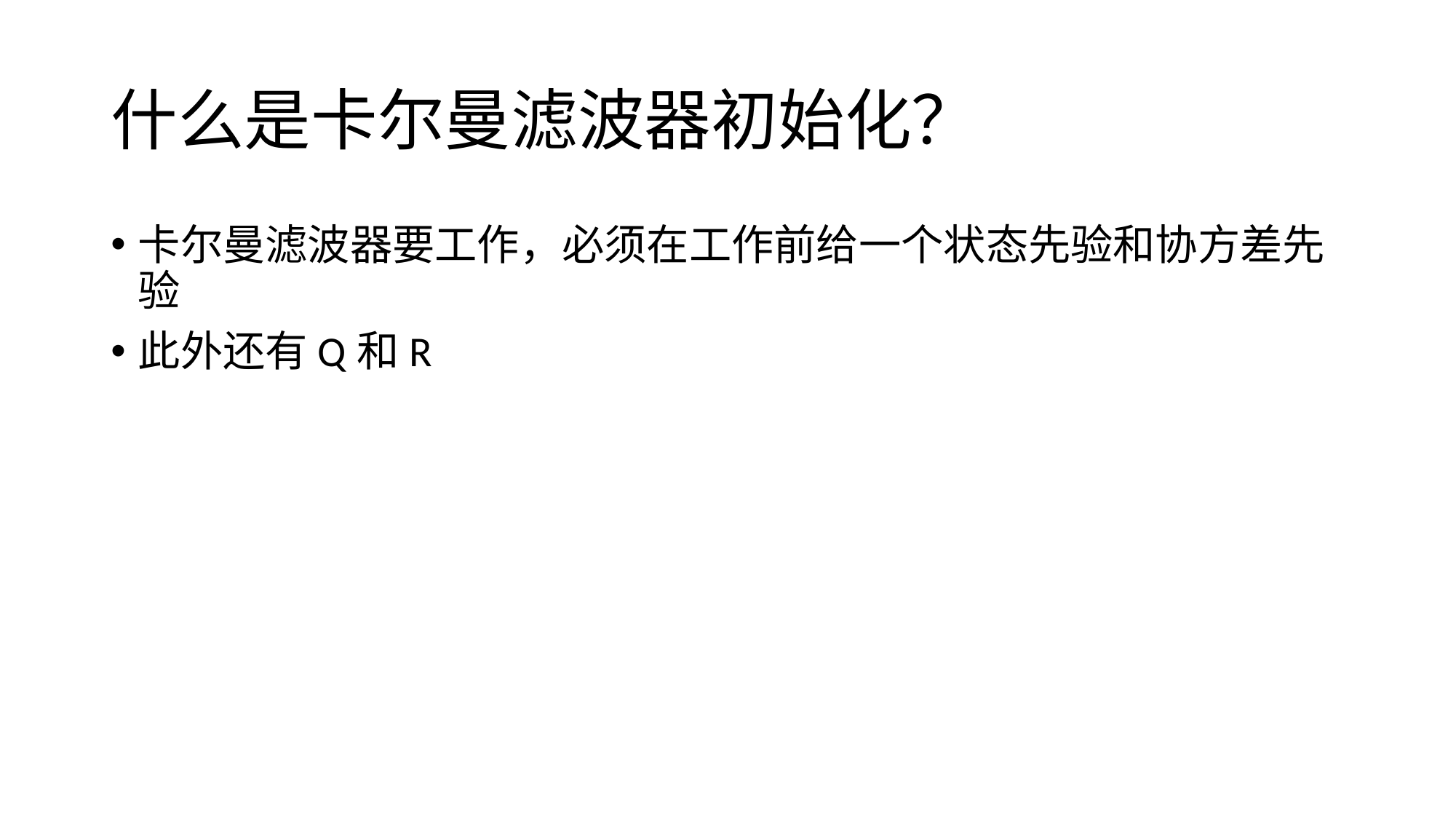

# 什么是卡尔曼滤波器初始化？
卡尔曼滤波器要工作，必须在工作前给一个状态先验和协方差先验
此外还有Q和R